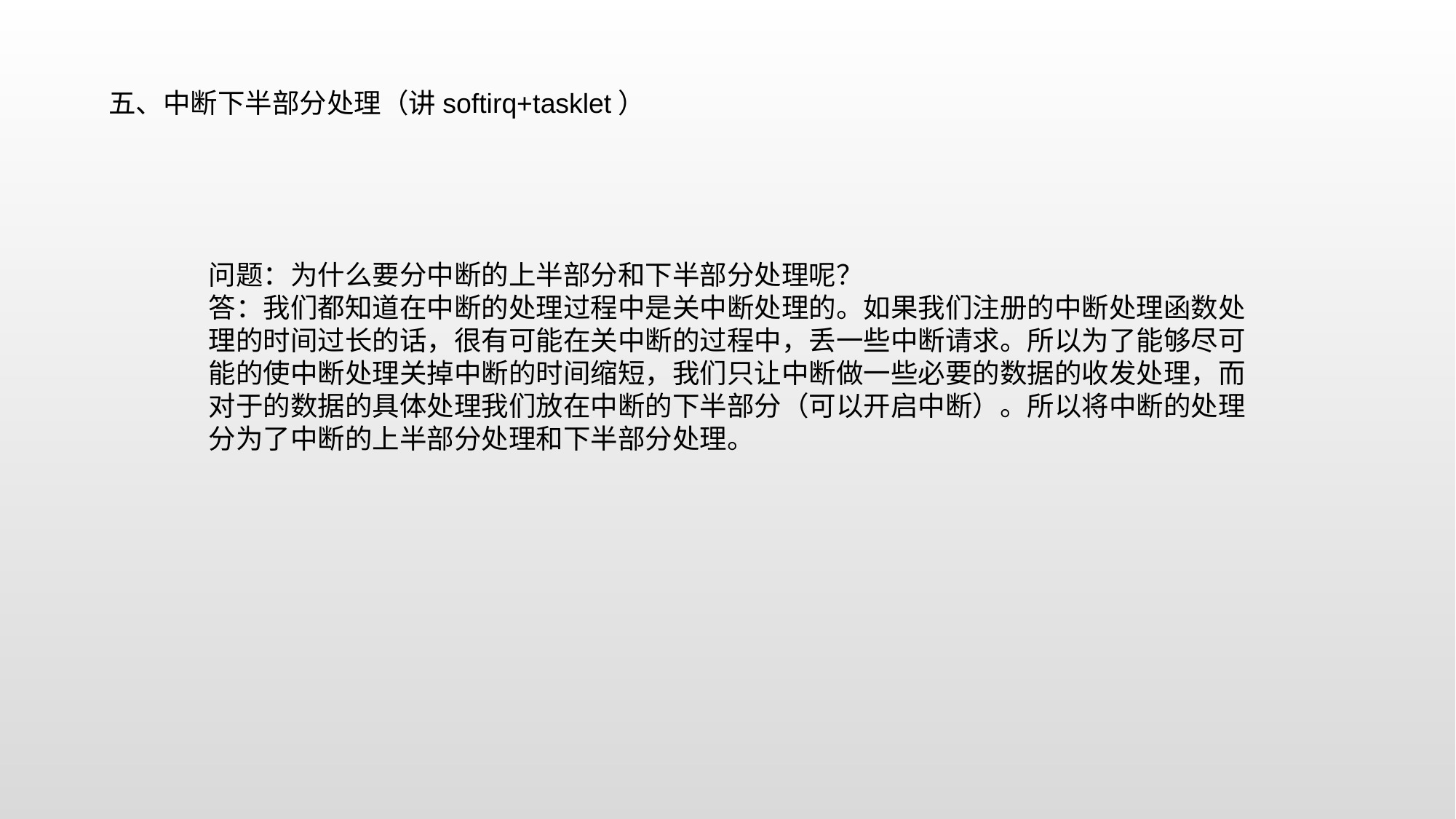

五、中断下半部分处理（讲softirq+tasklet）
问题：为什么要分中断的上半部分和下半部分处理呢？
答：我们都知道在中断的处理过程中是关中断处理的。如果我们注册的中断处理函数处理的时间过长的话，很有可能在关中断的过程中，丢一些中断请求。所以为了能够尽可能的使中断处理关掉中断的时间缩短，我们只让中断做一些必要的数据的收发处理，而对于的数据的具体处理我们放在中断的下半部分（可以开启中断）。所以将中断的处理分为了中断的上半部分处理和下半部分处理。